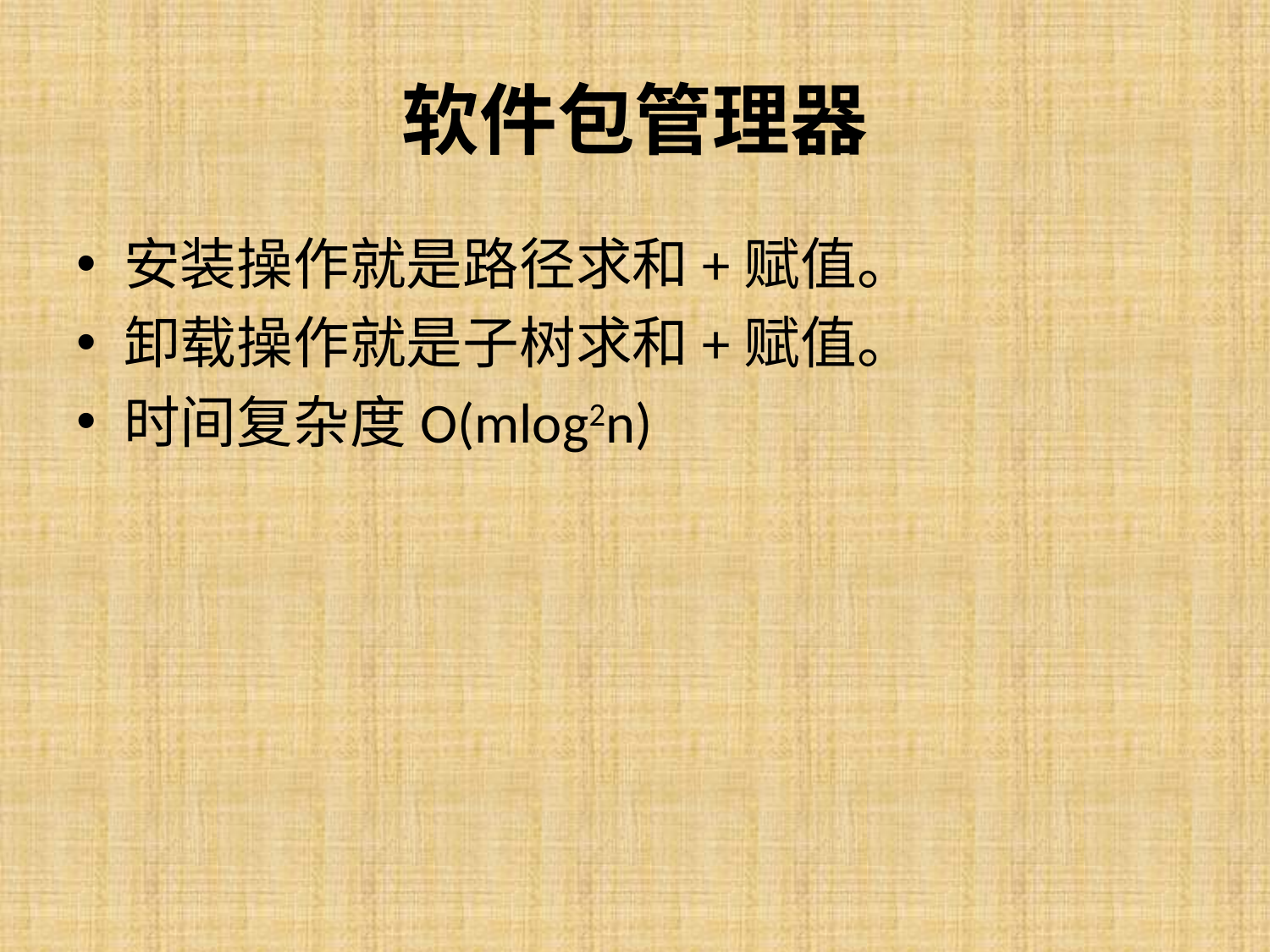

# 软件包管理器
安装操作就是路径求和+赋值。
卸载操作就是子树求和+赋值。
时间复杂度O(mlog2n)